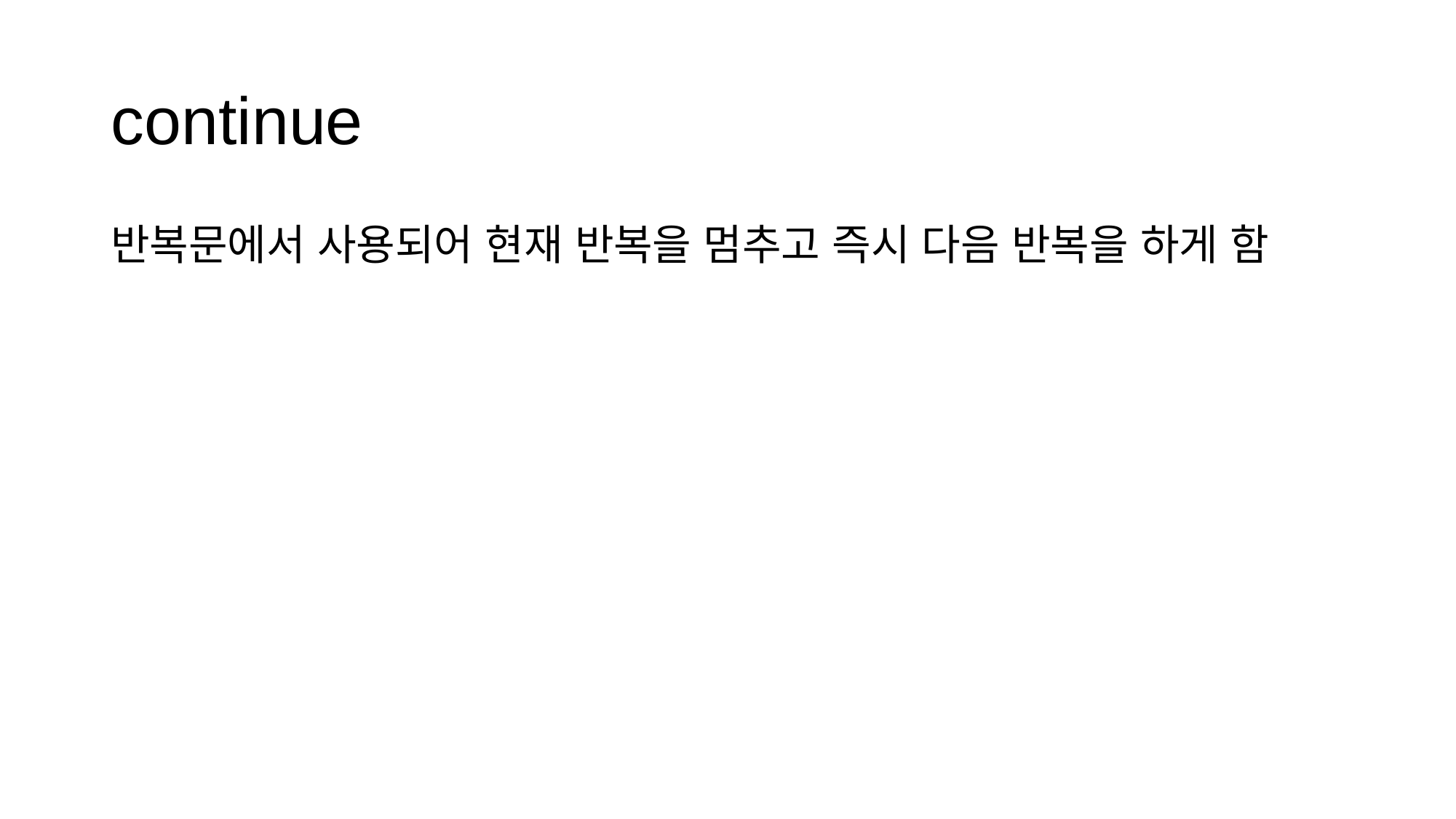

# continue
반복문에서 사용되어 현재 반복을 멈추고 즉시 다음 반복을 하게 함